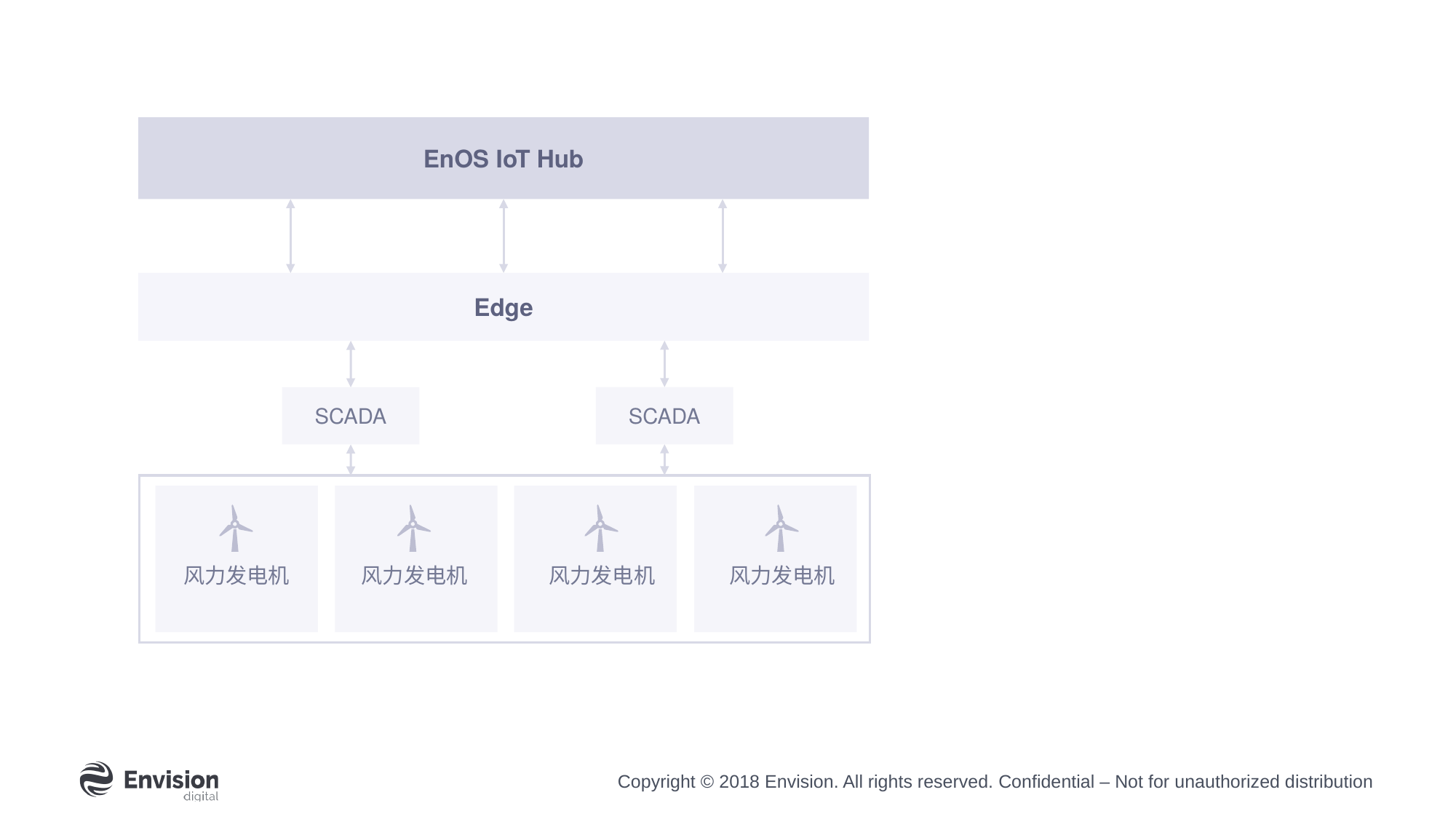

EnOS IoT Hub
Edge
SCADA
SCADA

风力发电机
风力发电机
风力发电机
风力发电机